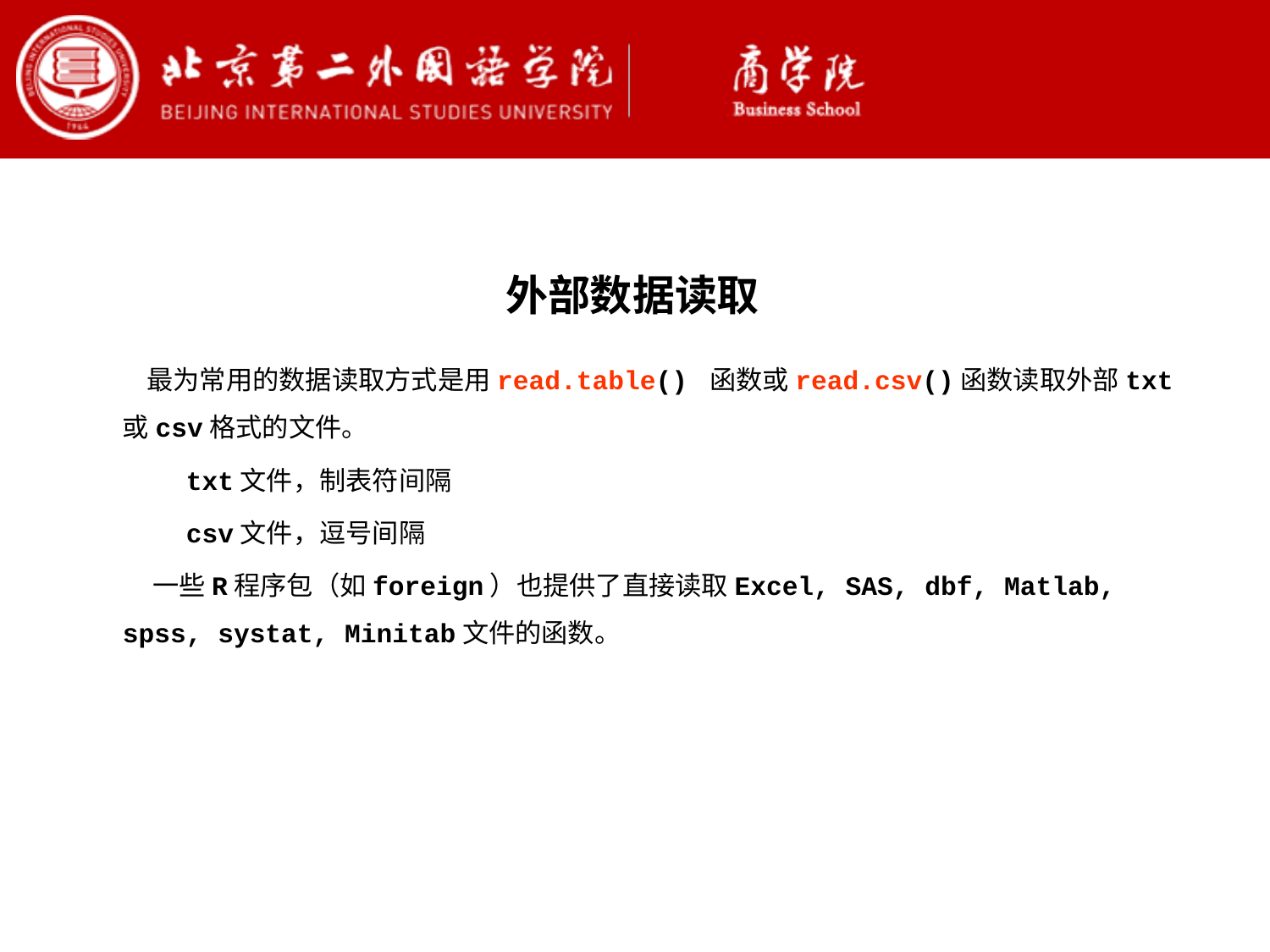

外部数据读取
   最为常用的数据读取方式是用read.table() 函数或read.csv()函数读取外部txt或csv格式的文件。
    txt文件，制表符间隔
    csv文件，逗号间隔
    一些R程序包（如foreign）也提供了直接读取Excel, SAS, dbf, Matlab, spss, systat, Minitab文件的函数。